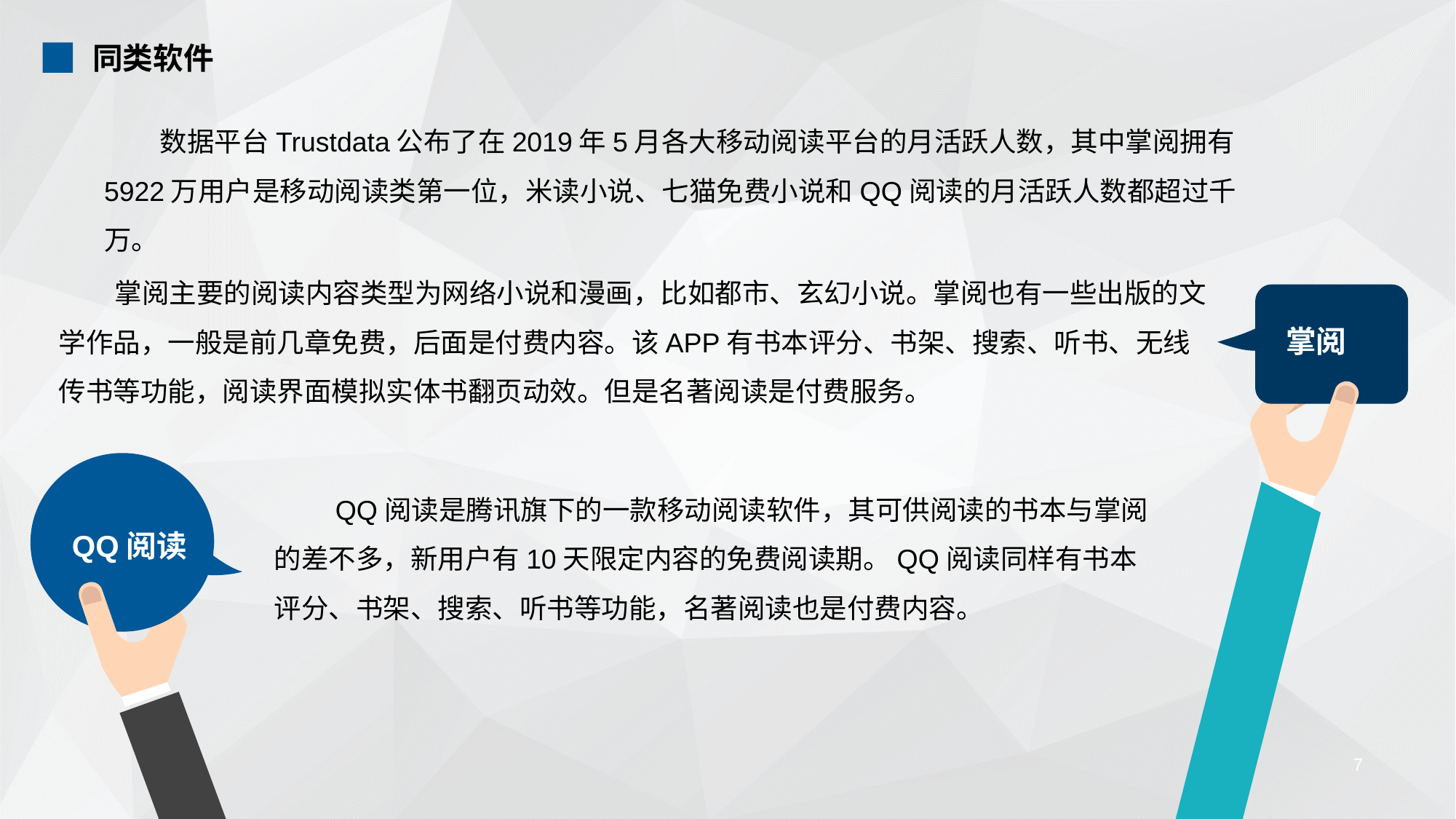

同类软件

        数据平台Trustdata公布了在2019年5月各大移动阅读平台的月活跃人数，其中掌阅拥有5922万用户是移动阅读类第一位，米读小说、七猫免费小说和QQ阅读的月活跃人数都超过千万。
        掌阅主要的阅读内容类型为网络小说和漫画，比如都市、玄幻小说。掌阅也有一些出版的文学作品，一般是前几章免费，后面是付费内容。该APP有书本评分、书架、搜索、听书、无线传书等功能，阅读界面模拟实体书翻页动效。但是名著阅读是付费服务。

掌阅

        QQ阅读是腾讯旗下的一款移动阅读软件，其可供阅读的书本与掌阅的差不多，新用户有10天限定内容的免费阅读期。QQ阅读同样有书本评分、书架、搜索、听书等功能，名著阅读也是付费内容。

QQ阅读

7